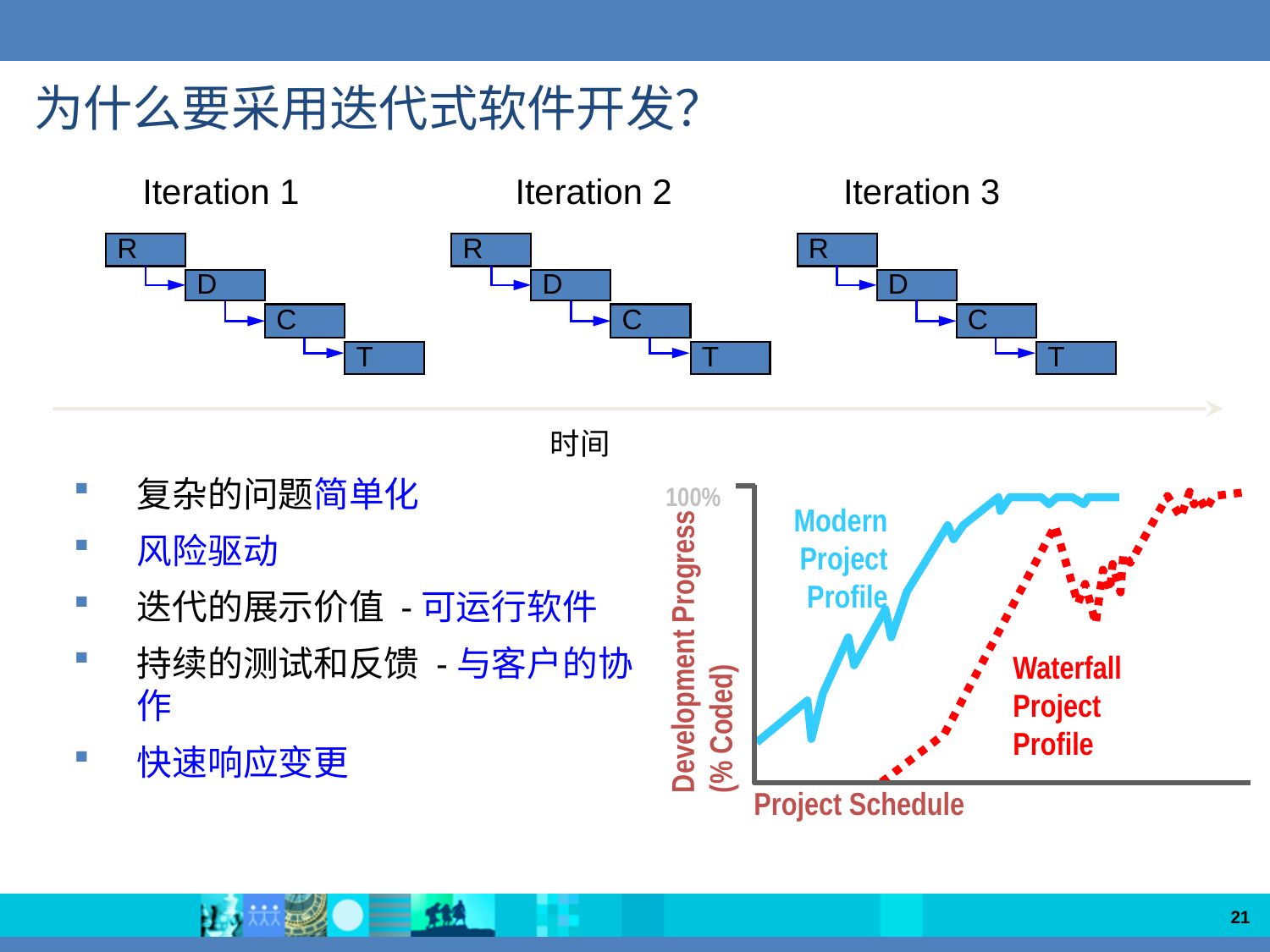

为什么要采用迭代式软件开发？
Iteration 1
Iteration 2
Iteration 3
R
D
C
T
R
D
C
T
R
D
C
T

时间
复杂的问题简单化
风险驱动
迭代的展示价值 -可运行软件
持续的测试和反馈 -与客户的协作
快速响应变更

100%

Modern
Project Profile
Development Progress
(% Coded)
Waterfall
Project Profile
Project Schedule

21